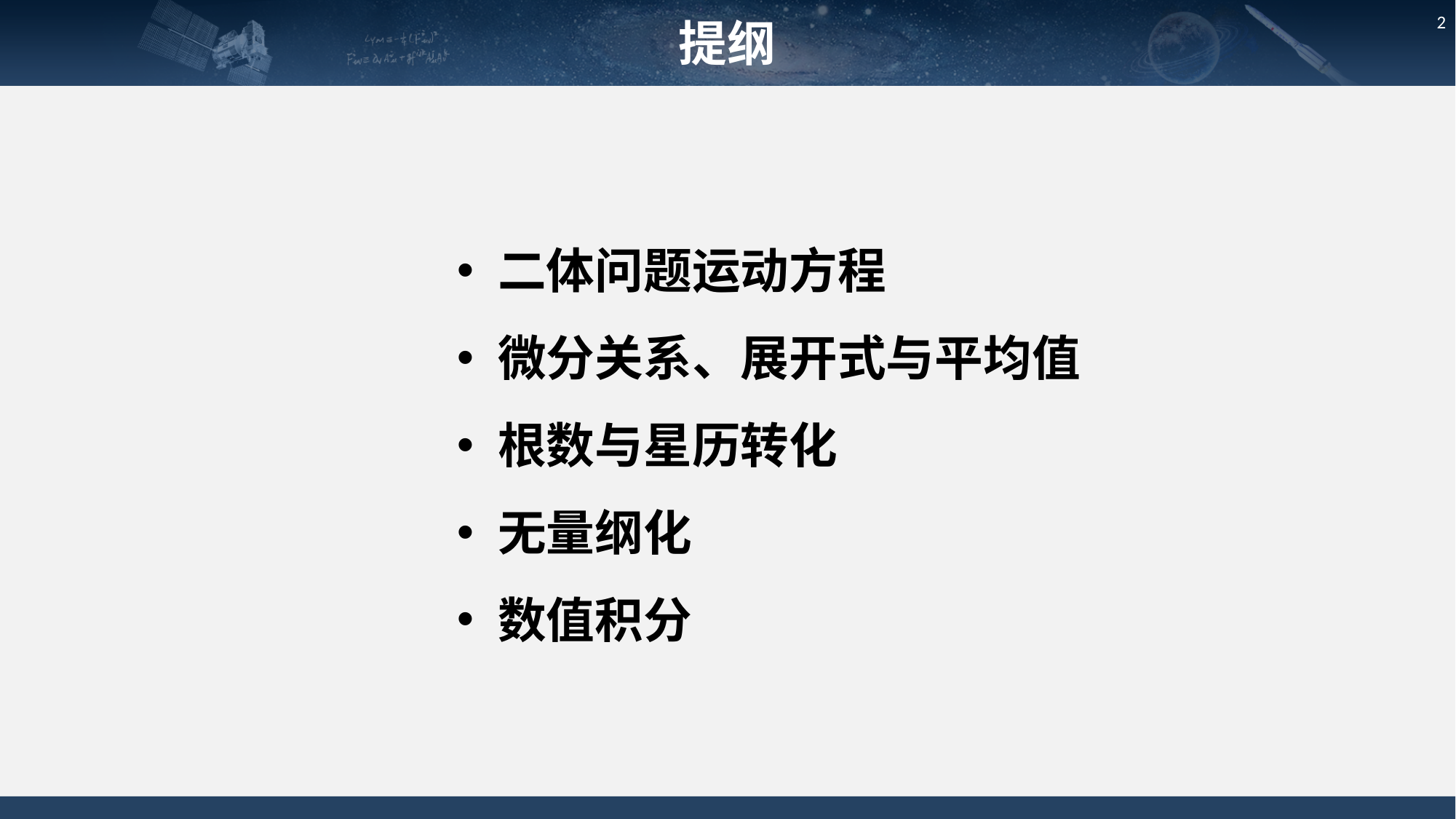

提纲
2
二体问题运动方程
微分关系、展开式与平均值
根数与星历转化
无量纲化
数值积分